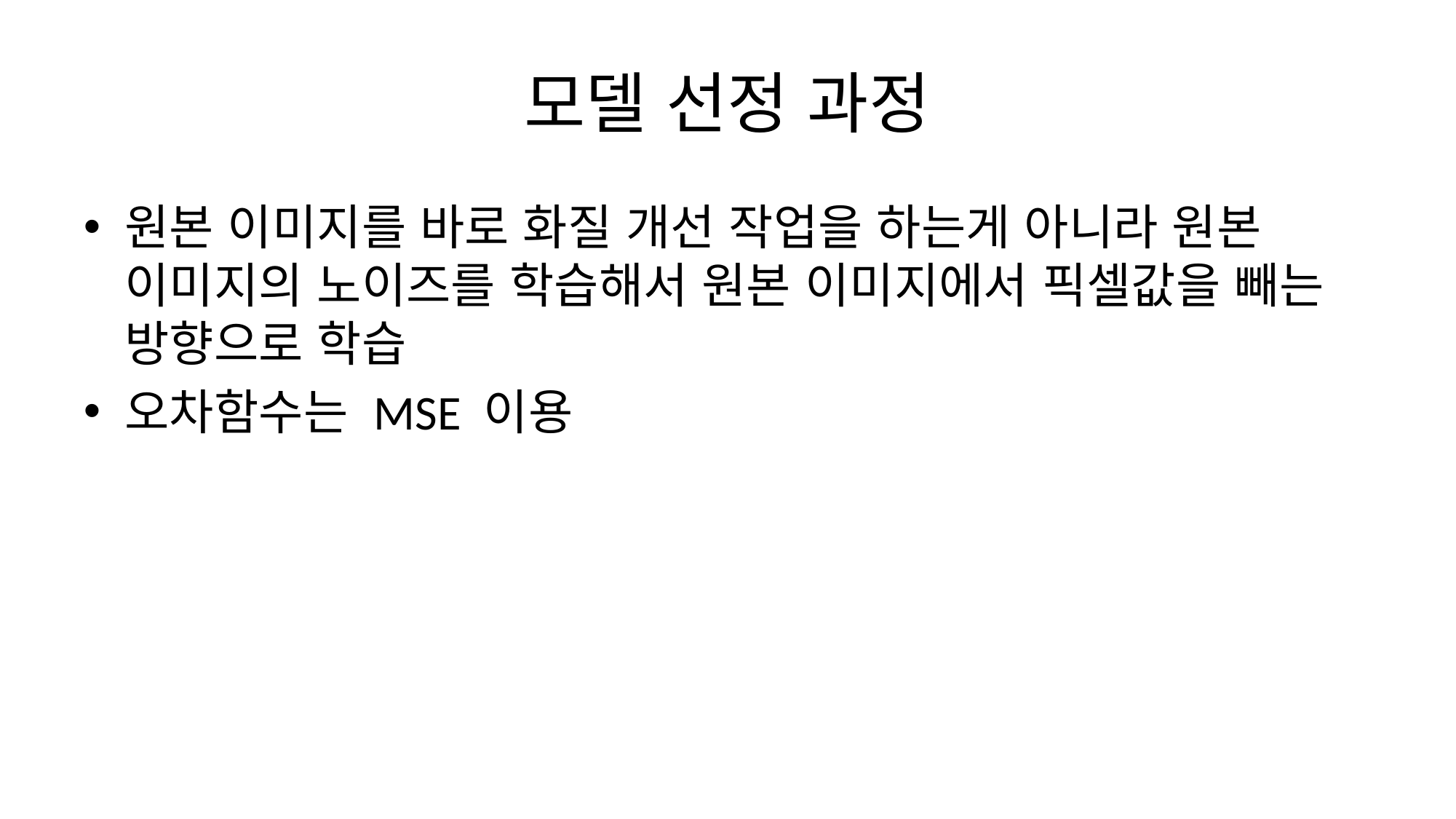

# 모델 선정 과정
원본 이미지를 바로 화질 개선 작업을 하는게 아니라 원본 이미지의 노이즈를 학습해서 원본 이미지에서 픽셀값을 빼는 방향으로 학습
오차함수는 MSE 이용